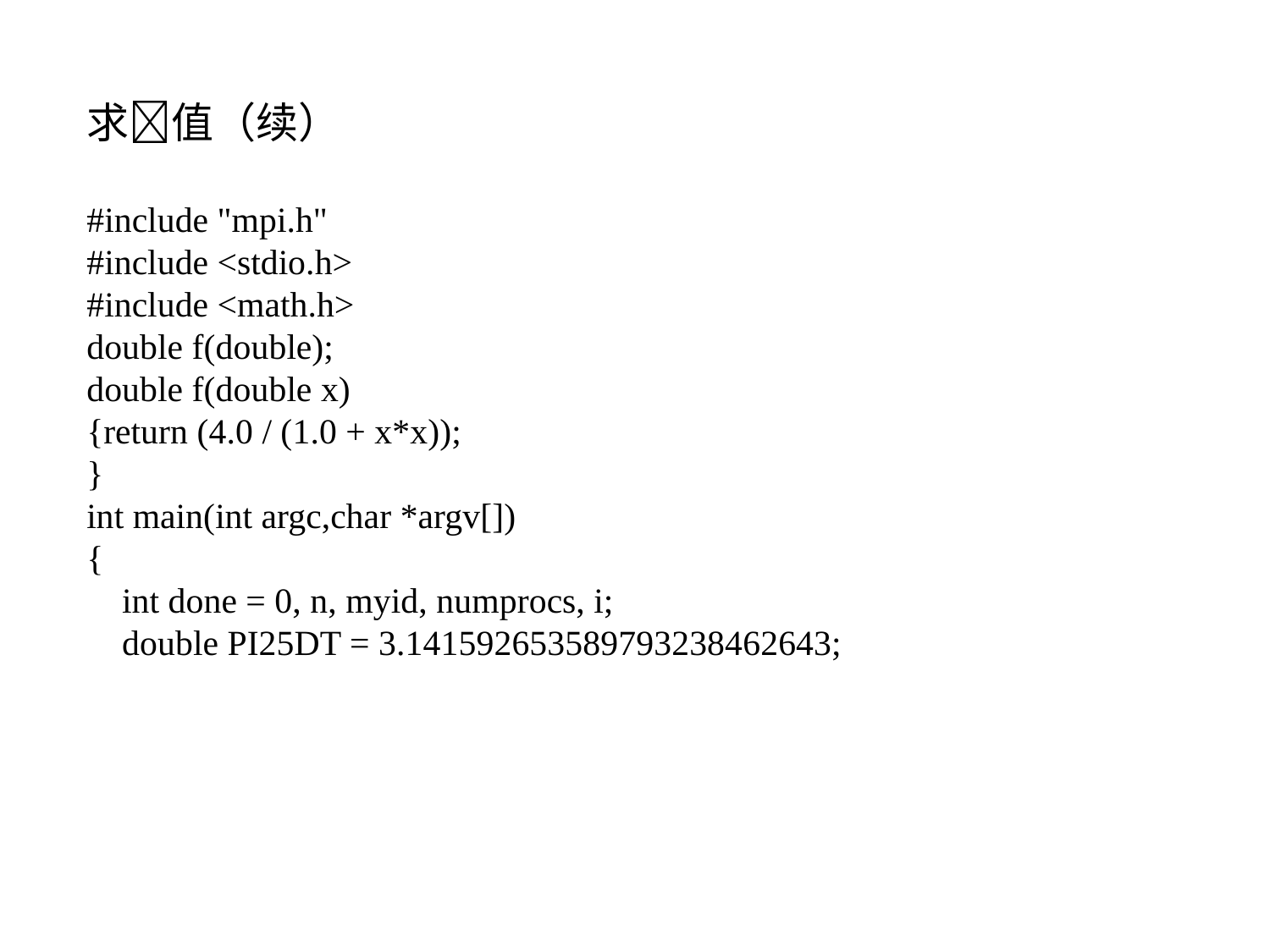

求π值（续）
#include "mpi.h"
#include <stdio.h>
#include <math.h>
double f(double);
double f(double x)
{return (4.0 / (1.0 + x*x));
}
int main(int argc,char *argv[])
{
    int done = 0, n, myid, numprocs, i;
    double PI25DT = 3.141592653589793238462643;